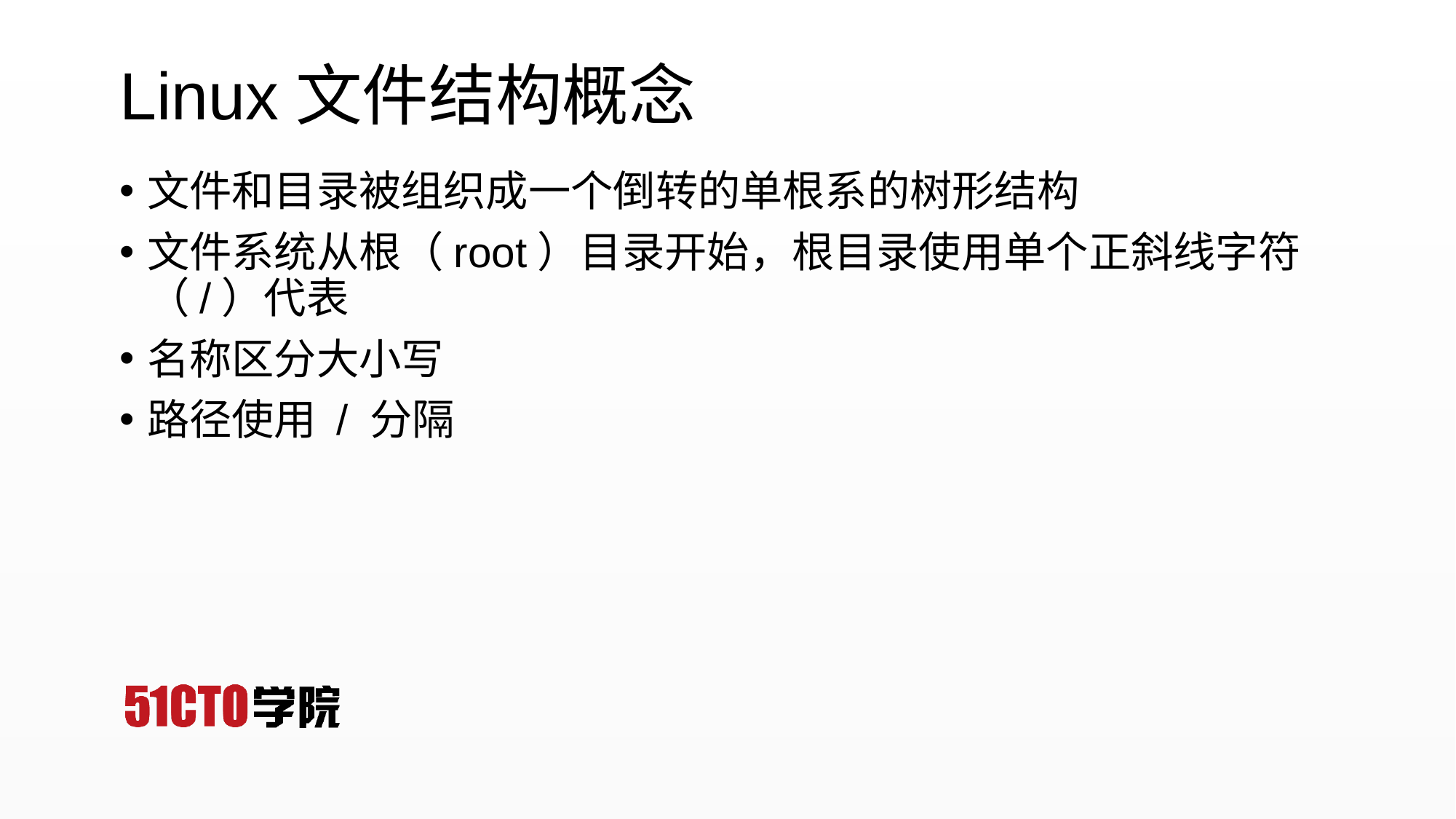

# Linux文件结构概念
文件和目录被组织成一个倒转的单根系的树形结构
文件系统从根（root）目录开始，根目录使用单个正斜线字符（/）代表
名称区分大小写
路径使用 / 分隔